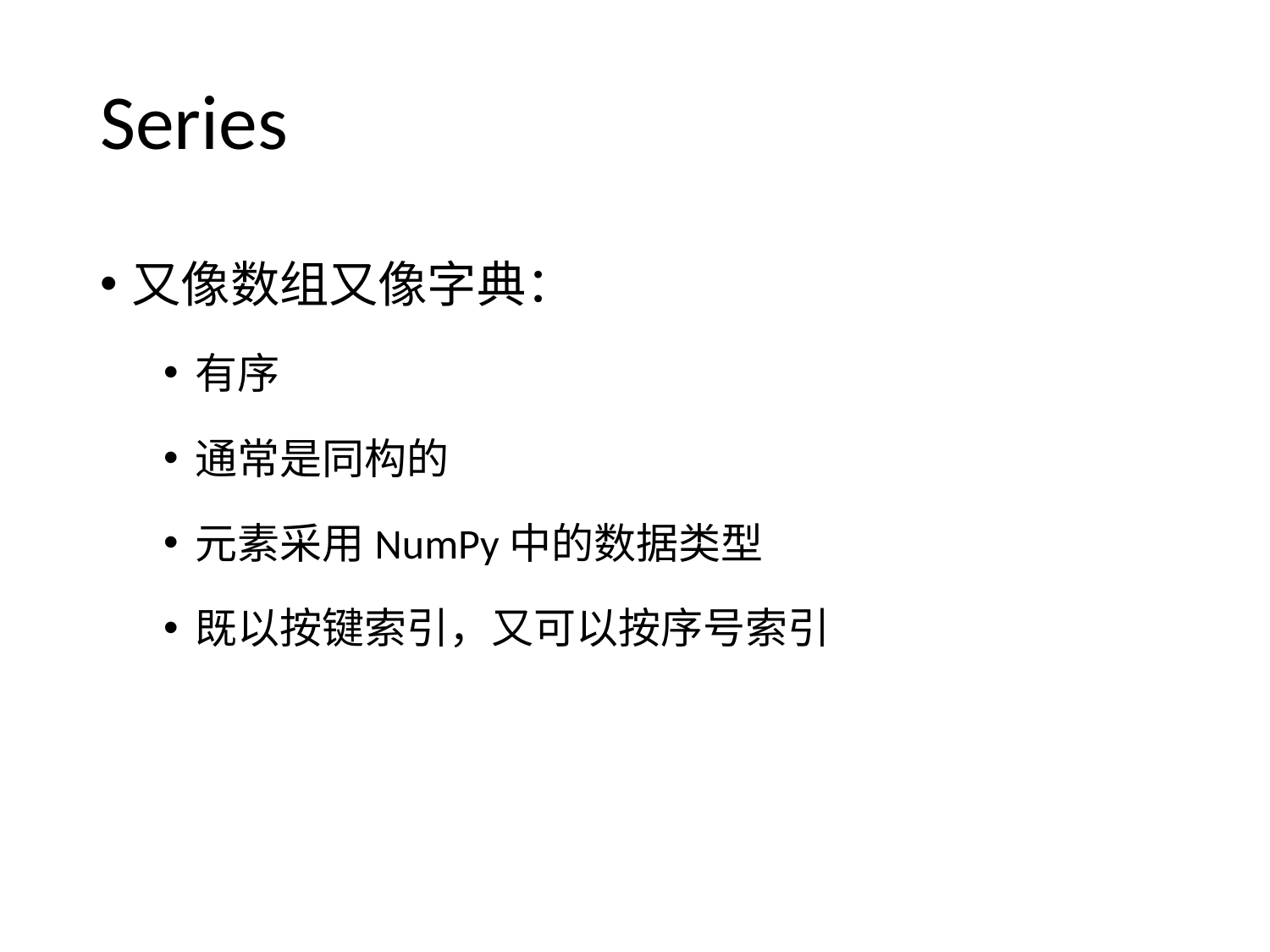

# Series
又像数组又像字典：
有序
通常是同构的
元素采用NumPy中的数据类型
既以按键索引，又可以按序号索引